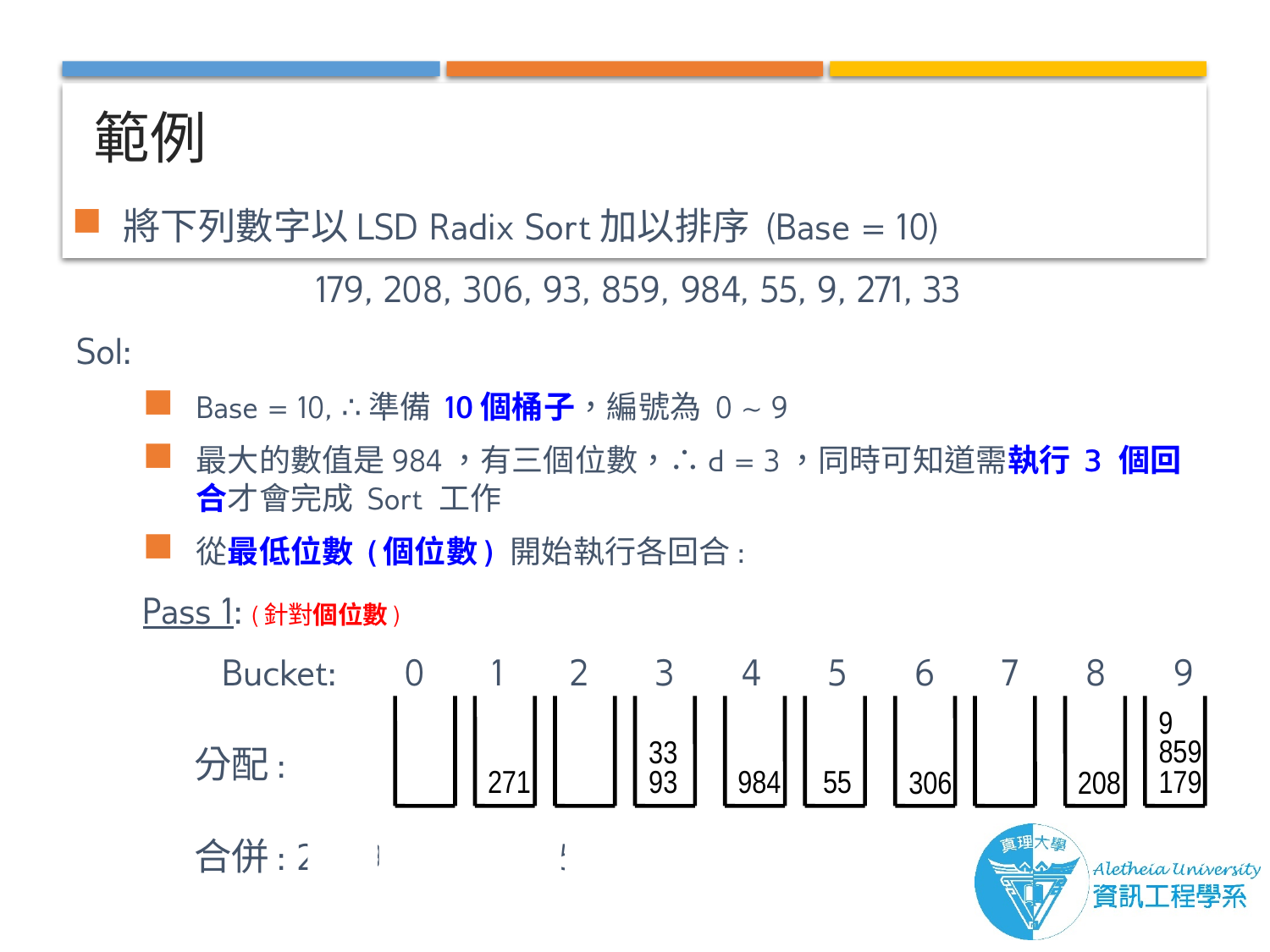

# 範例
將下列數字以LSD Radix Sort加以排序 (Base = 10)
179, 208, 306, 93, 859, 984, 55, 9, 271, 33
Sol:
Base = 10, ∴準備 10個桶子，編號為 0 ~ 9
最大的數值是984，有三個位數，∴d = 3，同時可知道需執行 3 個回合才會完成 Sort 工作
從最低位數 (個位數) 開始執行各回合:
       Pass 1: (針對個位數)
             Bucket:      0      1      2      3      4      5      6      7      8      9
             分配:
             合併: 271, 93, 33, 984, 55, 306, 208, 179, 859, 9

9
859
33
271
93
984
55
179
306
208